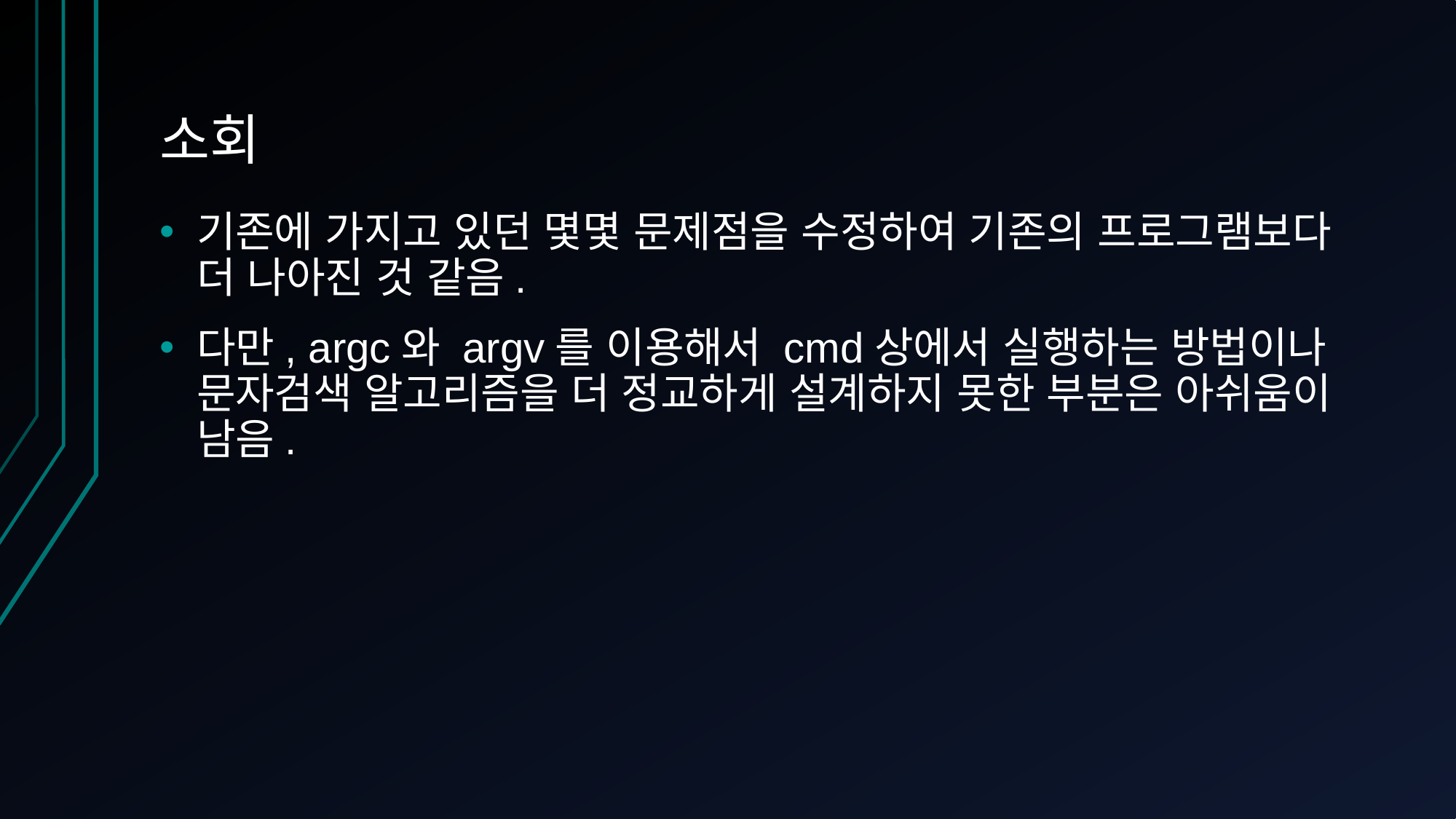

# 소회
기존에 가지고 있던 몇몇 문제점을 수정하여 기존의 프로그램보다 더 나아진 것 같음.
다만, argc와 argv를 이용해서 cmd상에서 실행하는 방법이나 문자검색 알고리즘을 더 정교하게 설계하지 못한 부분은 아쉬움이 남음.